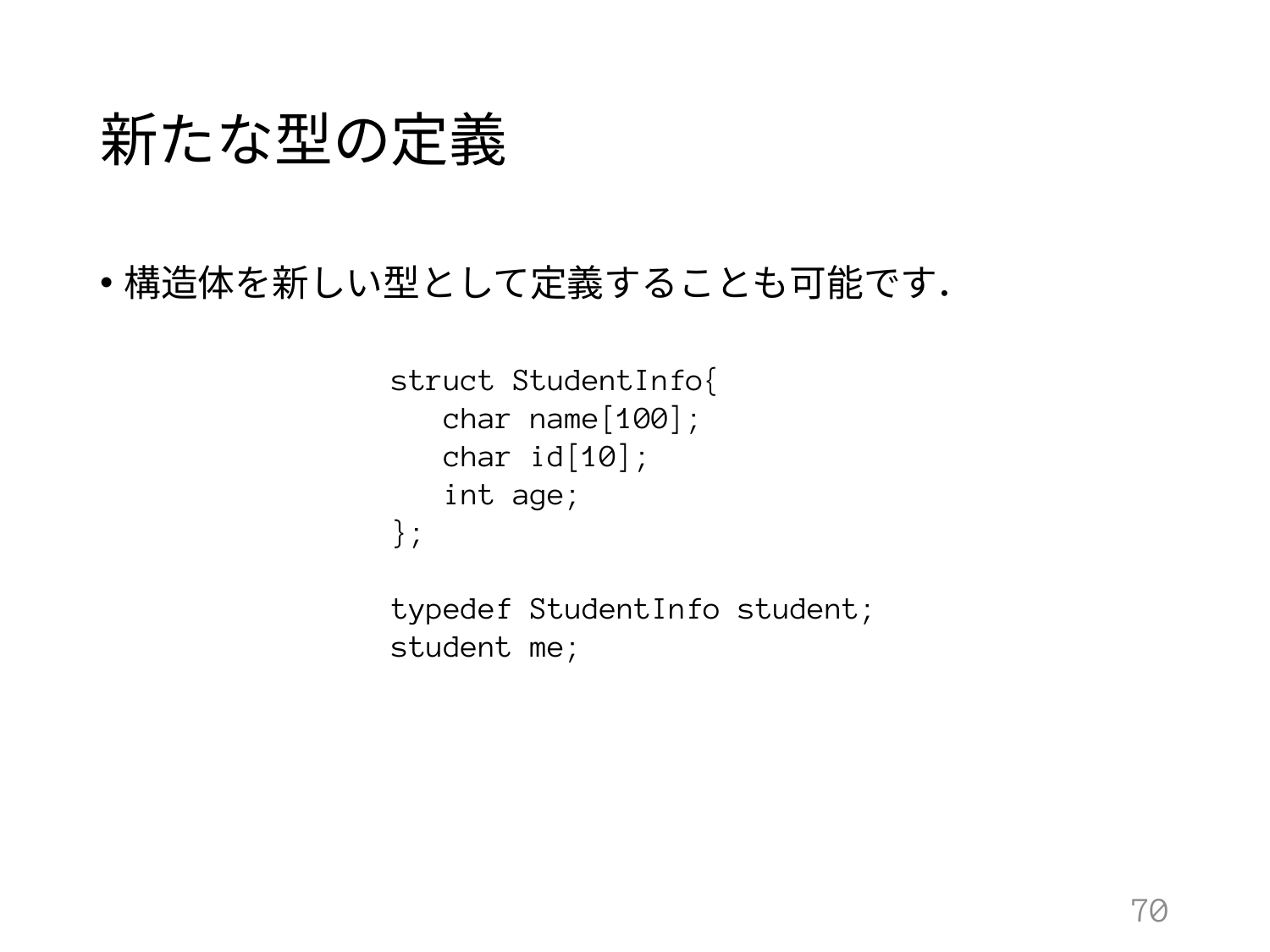

# 新たな型の定義
構造体を新しい型として定義することも可能です．
struct StudentInfo{
   char name[100];
   char id[10];
   int age;
};

typedef StudentInfo student;
student me;
70